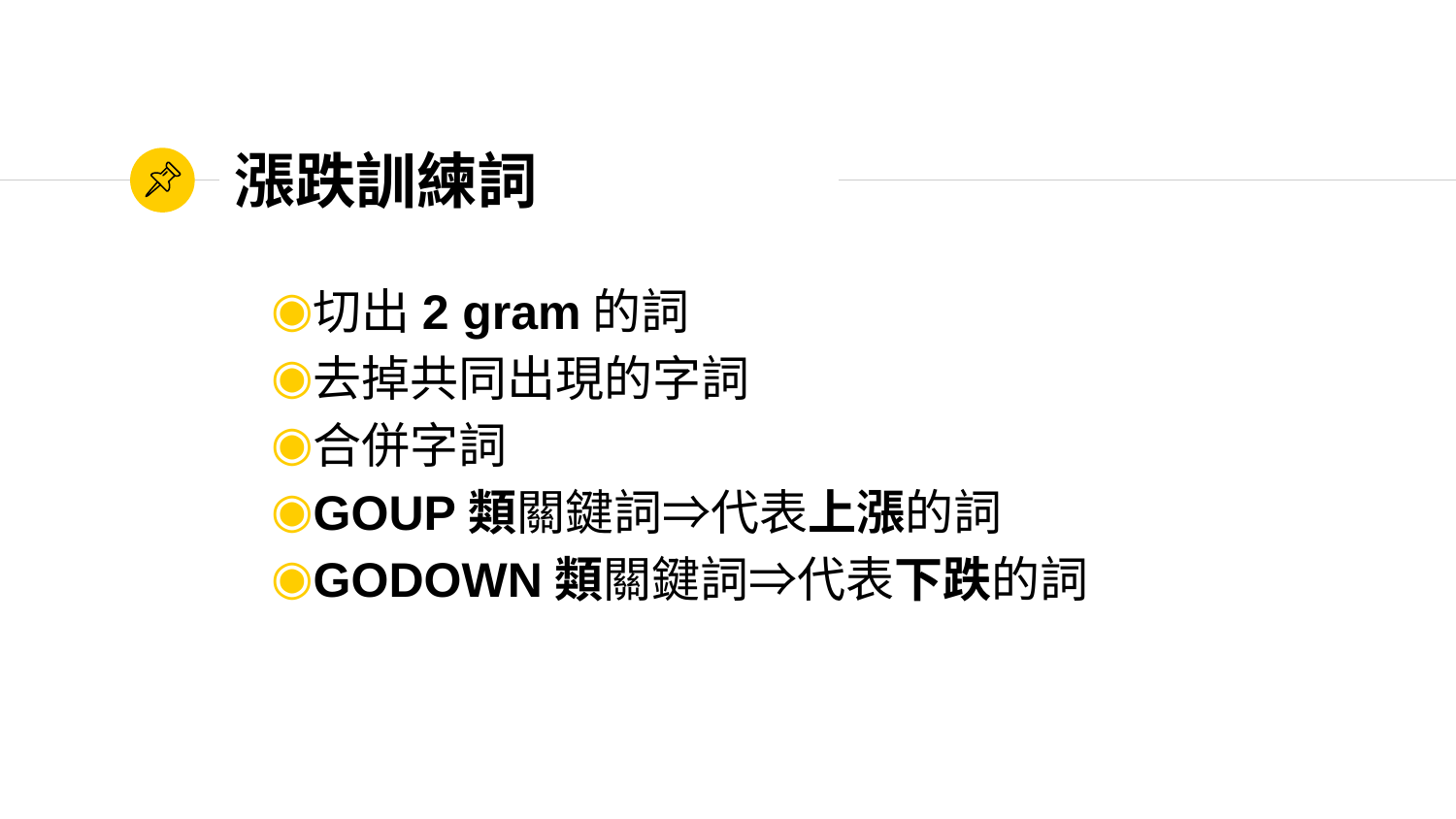

# 漲跌訓練詞

切出2 gram的詞
去掉共同出現的字詞
合併字詞
GOUP類關鍵詞⇒代表上漲的詞
GODOWN類關鍵詞⇒代表下跌的詞